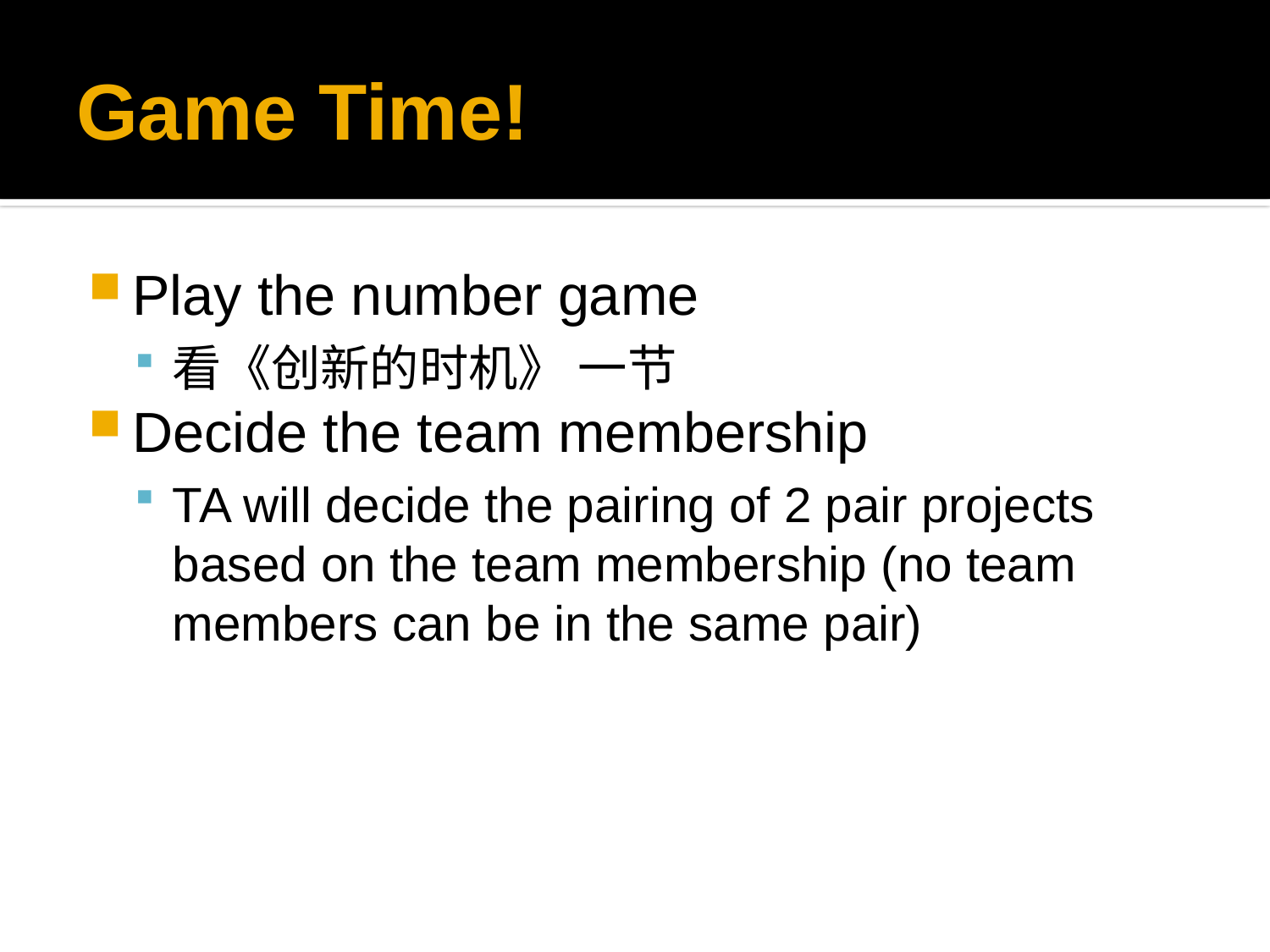

# Game Time!
Play the number game
看《创新的时机》 一节
Decide the team membership
TA will decide the pairing of 2 pair projects based on the team membership (no team members can be in the same pair)